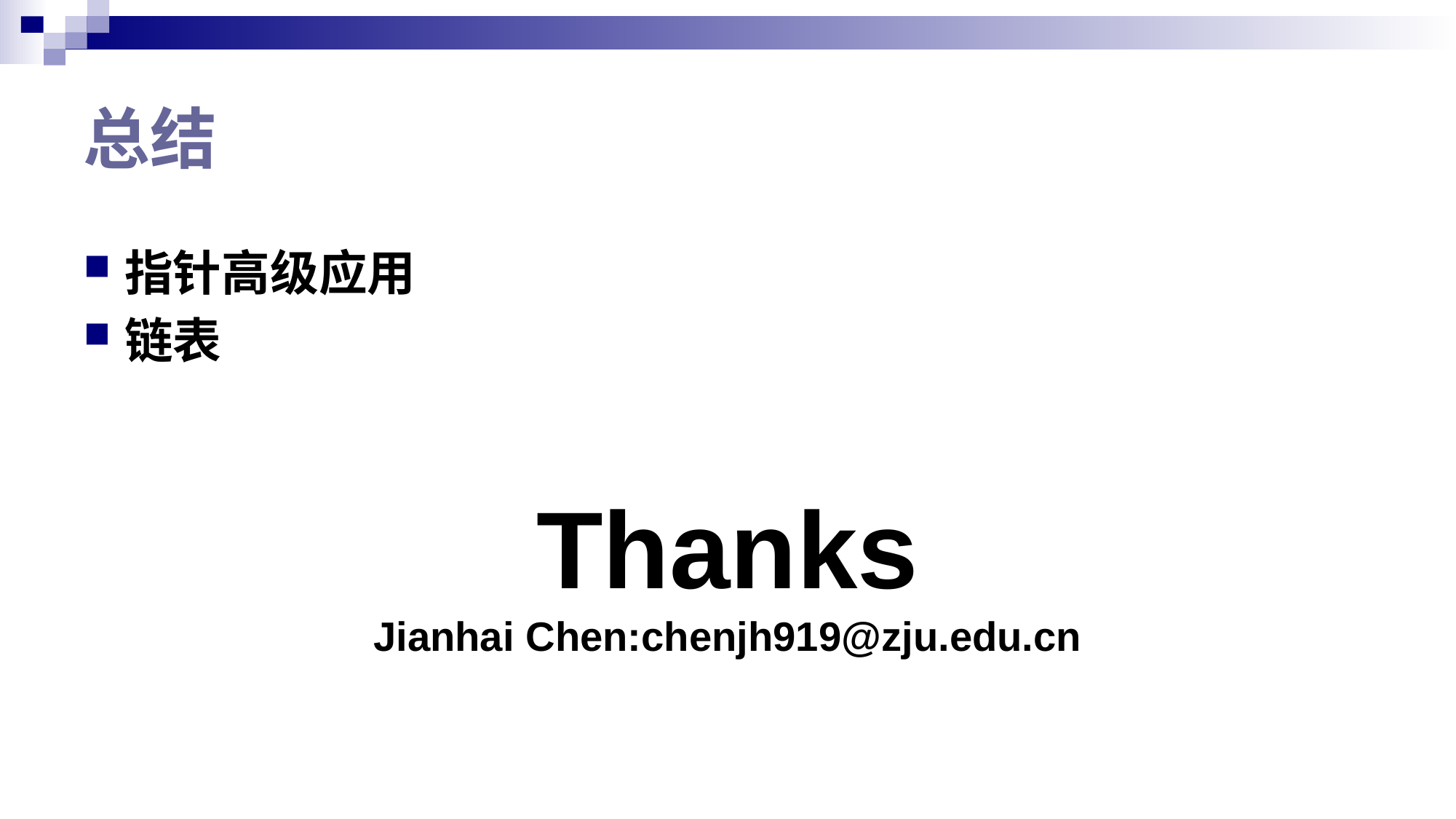

# 总结
指针高级应用
链表

Thanks
Jianhai Chen:chenjh919@zju.edu.cn